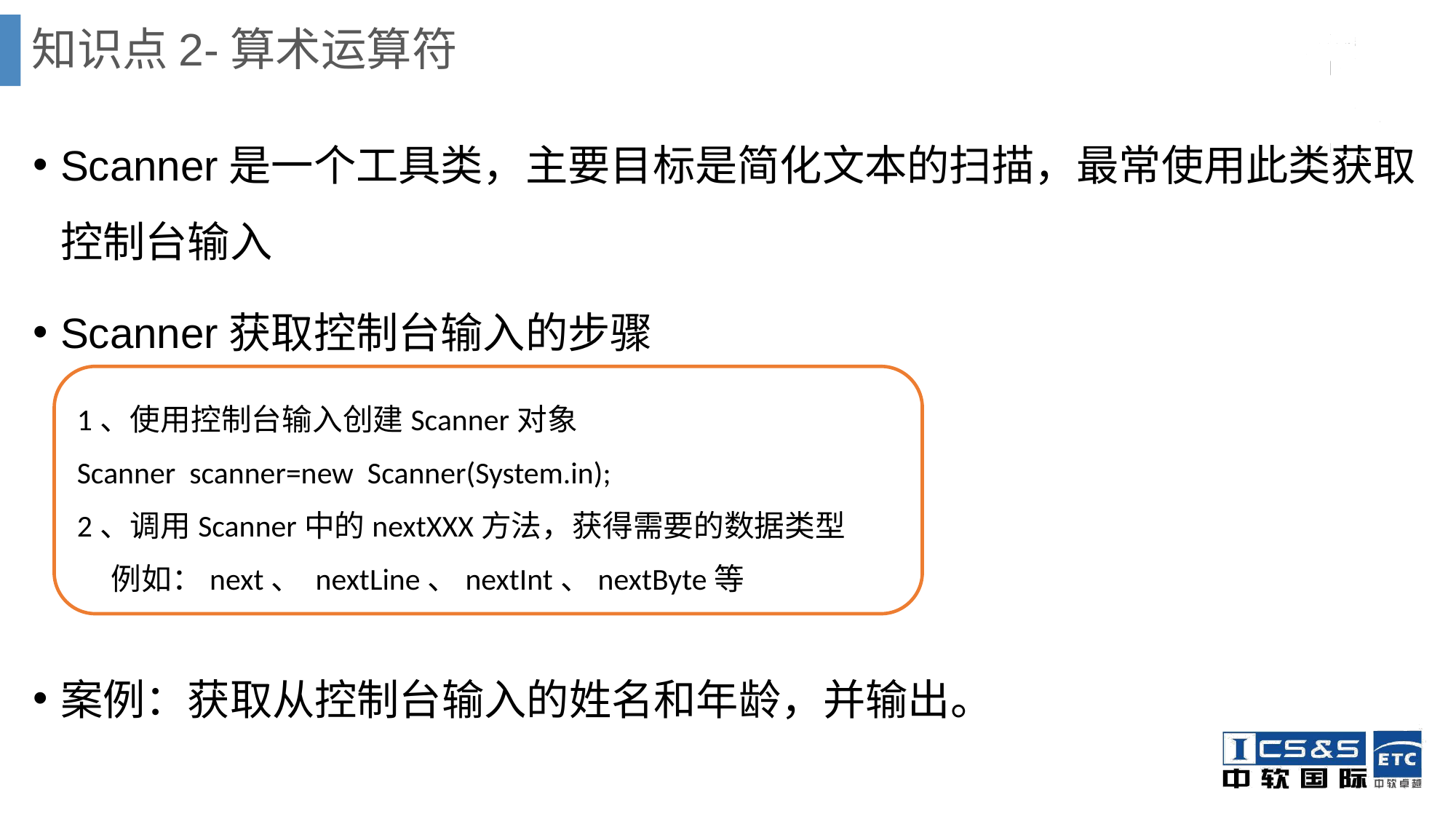

# 知识点2-算术运算符
Scanner是一个工具类，主要目标是简化文本的扫描，最常使用此类获取控制台输入
Scanner获取控制台输入的步骤

案例：获取从控制台输入的姓名和年龄，并输出。
1、使用控制台输入创建Scanner对象
Scanner  scanner=new  Scanner(System.in);
2、调用Scanner中的nextXXX方法，获得需要的数据类型
    例如：next、 nextLine、nextInt、nextByte等